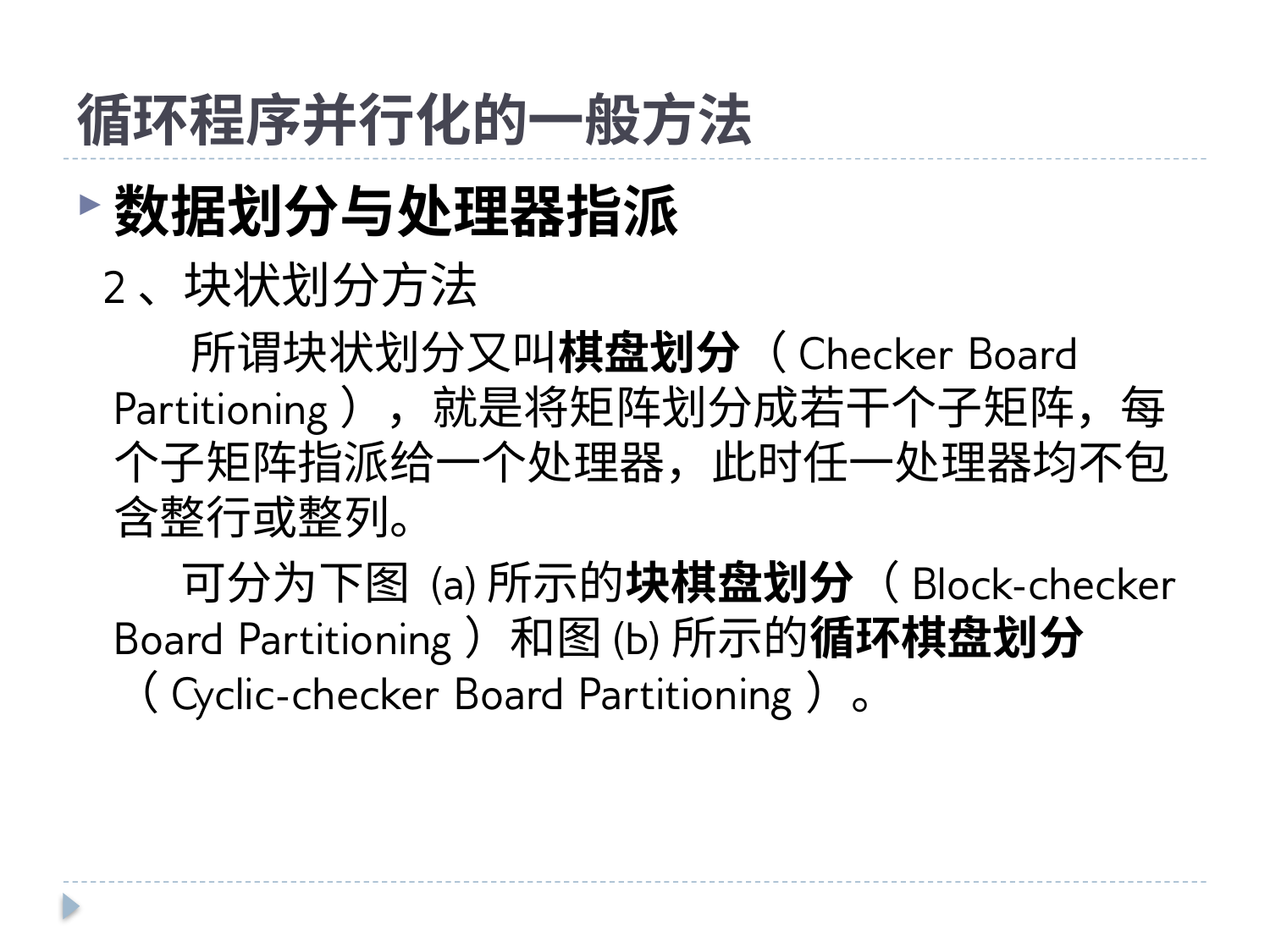

# 循环程序并行化的一般方法
数据划分与处理器指派
  2、块状划分方法
          所谓块状划分又叫棋盘划分（Checker Board Partitioning），就是将矩阵划分成若干个子矩阵，每个子矩阵指派给一个处理器，此时任一处理器均不包含整行或整列。
         可分为下图 (a)所示的块棋盘划分（Block-checker Board Partitioning）和图(b)所示的循环棋盘划分（Cyclic-checker Board Partitioning）。